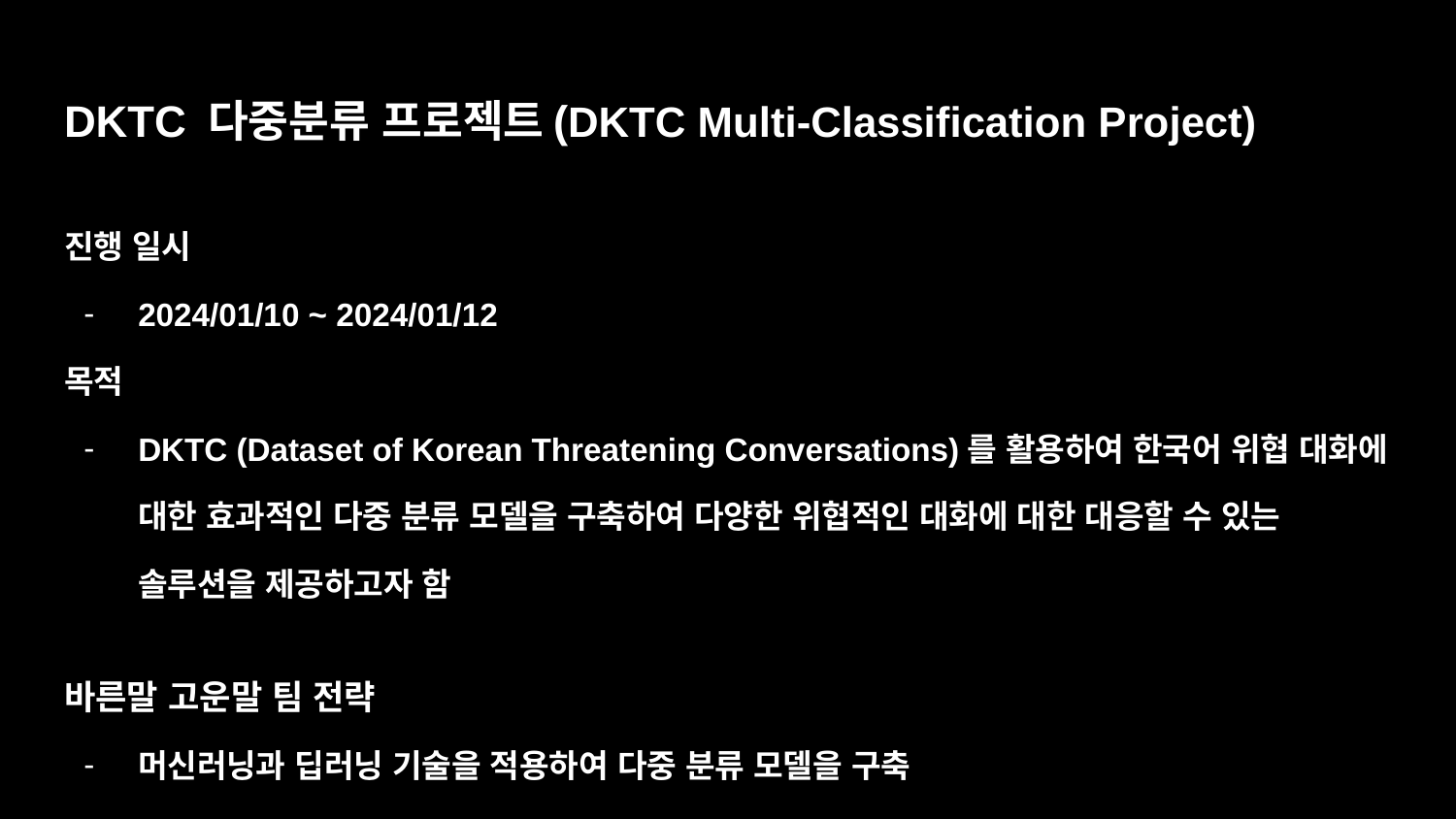

# DKTC 다중분류 프로젝트(DKTC Multi-Classification Project)
진행 일시
2024/01/10 ~ 2024/01/12
목적
DKTC (Dataset of Korean Threatening Conversations)를 활용하여 한국어 위협 대화에 대한 효과적인 다중 분류 모델을 구축하여 다양한 위협적인 대화에 대한 대응할 수 있는 솔루션을 제공하고자 함

바른말 고운말 팀 전략
머신러닝과 딥러닝 기술을 적용하여 다중 분류 모델을 구축